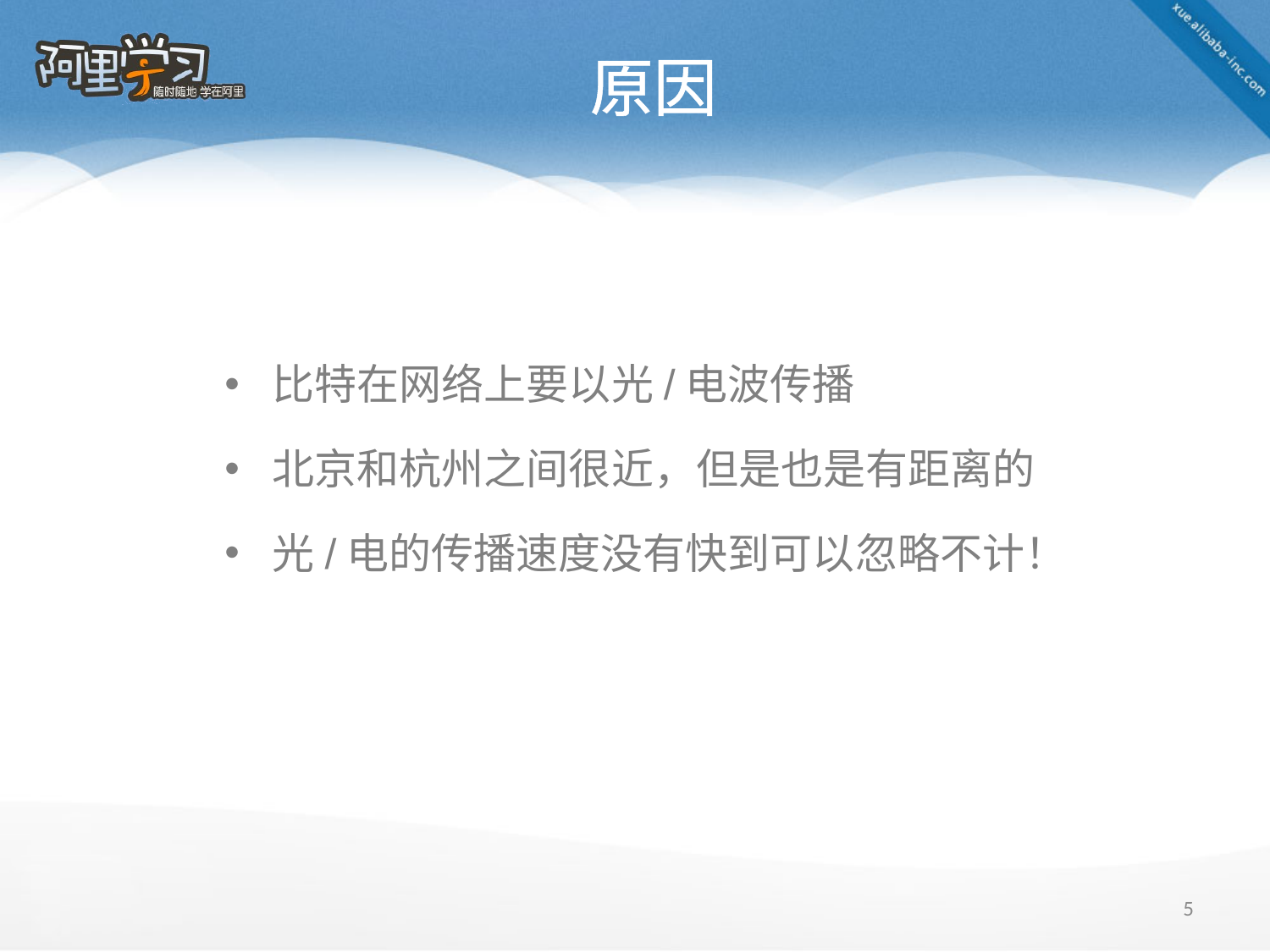

# 原因
比特在网络上要以光/电波传播
北京和杭州之间很近，但是也是有距离的
光/电的传播速度没有快到可以忽略不计！
5